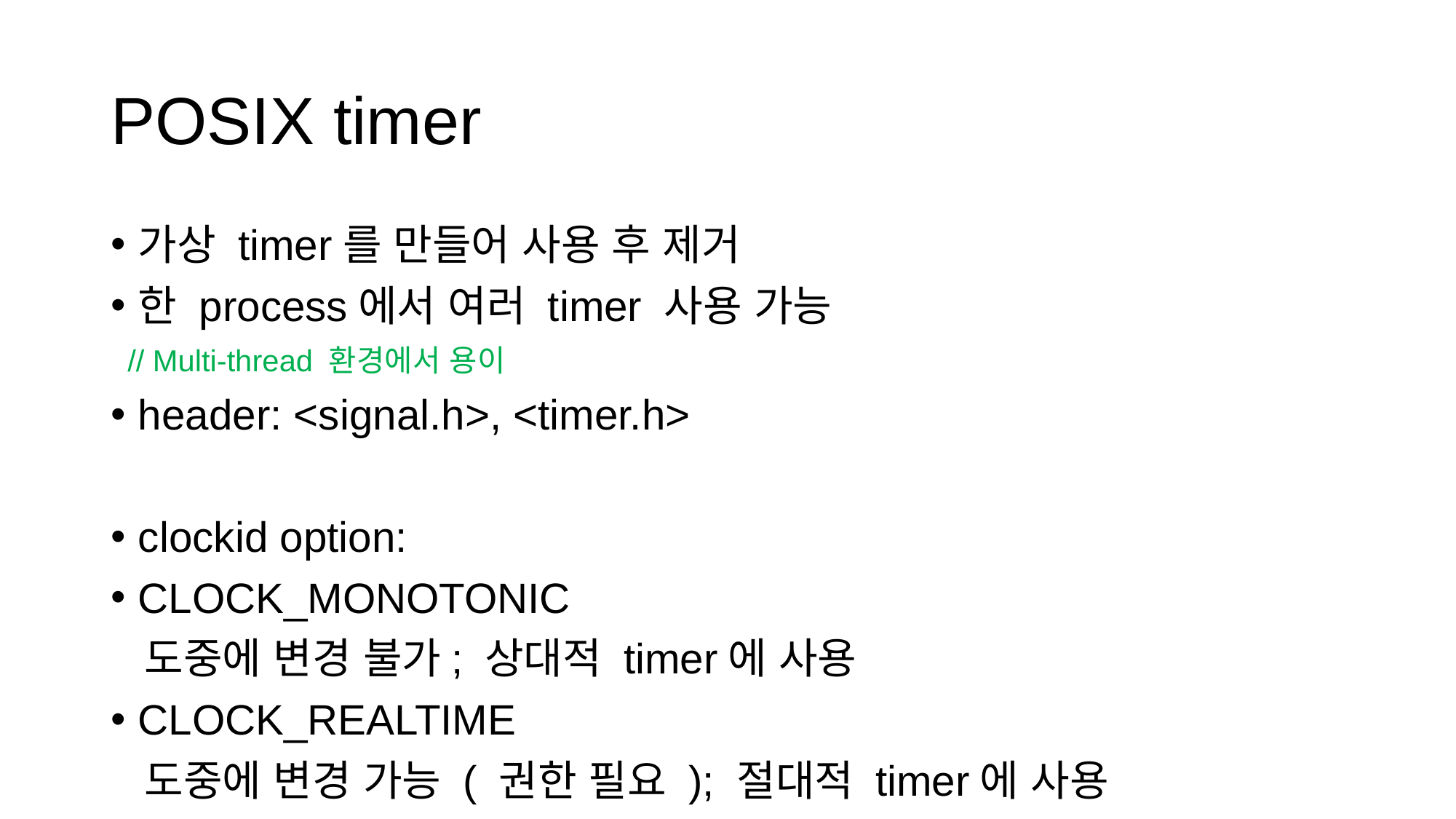

# POSIX timer
가상 timer를 만들어 사용 후 제거
한 process에서 여러 timer 사용 가능
  // Multi-thread 환경에서 용이
header: <signal.h>, <timer.h>

clockid option:
CLOCK_MONOTONIC
  도중에 변경 불가; 상대적 timer에 사용
CLOCK_REALTIME
  도중에 변경 가능 ( 권한 필요 ); 절대적 timer에 사용